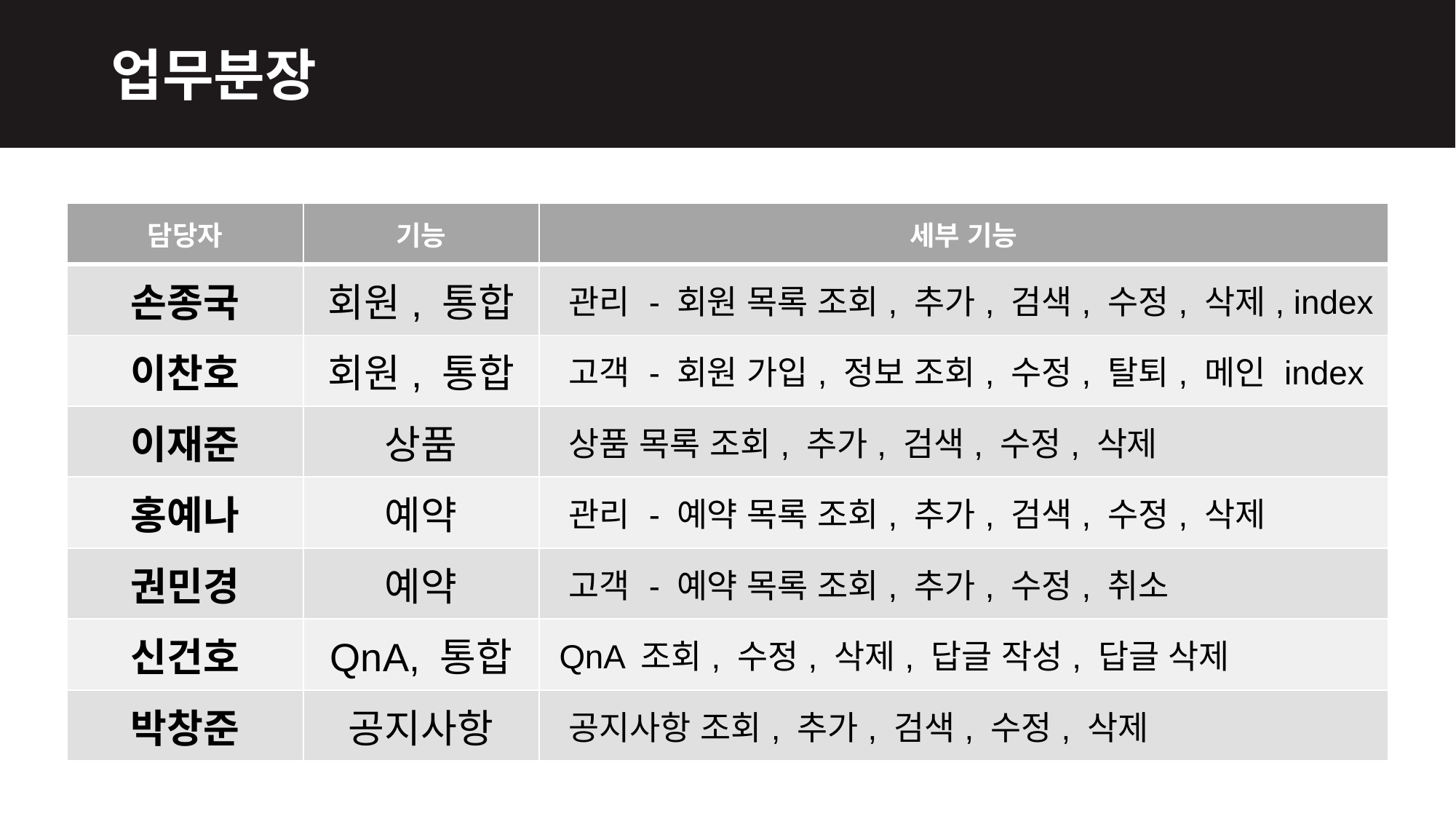

업무분장
| 담당자 | 기능 | 세부 기능 |
| --- | --- | --- |
| 손종국 | 회원, 통합 | 관리 - 회원 목록 조회, 추가, 검색, 수정, 삭제, index |
| 이찬호 | 회원, 통합 | 고객 - 회원 가입, 정보 조회, 수정, 탈퇴, 메인 index |
| 이재준 | 상품 | 상품 목록 조회, 추가, 검색, 수정, 삭제 |
| 홍예나 | 예약 | 관리 - 예약 목록 조회, 추가, 검색, 수정, 삭제 |
| 권민경 | 예약 | 고객 - 예약 목록 조회, 추가, 수정, 취소 |
| 신건호 | QnA, 통합 | QnA 조회, 수정, 삭제, 답글 작성, 답글 삭제 |
| 박창준 | 공지사항 | 공지사항 조회, 추가, 검색, 수정, 삭제 |